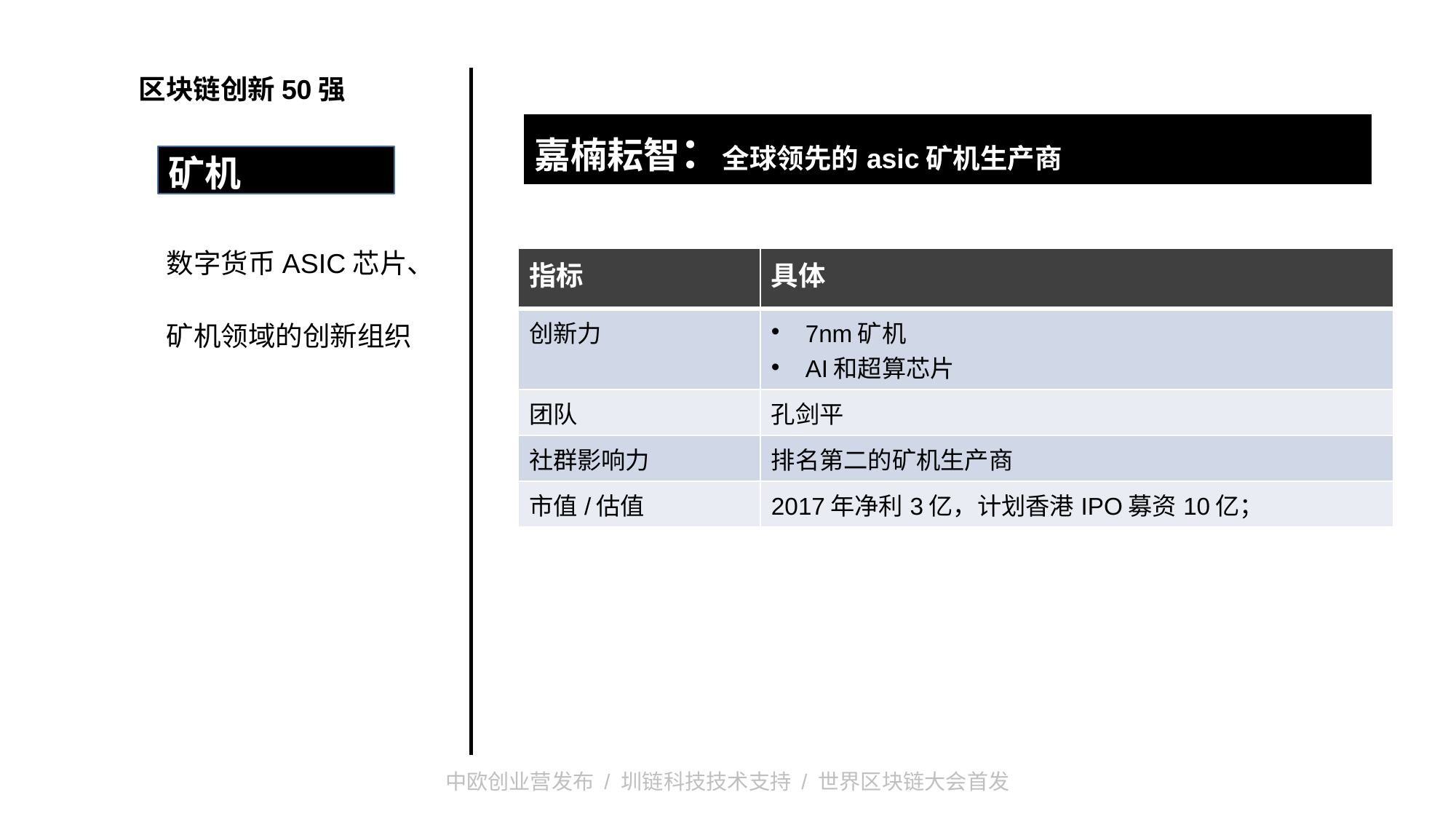

区块链创新50强
| 嘉楠耘智：全球领先的asic矿机生产商 |
| --- |
|  |
矿机
数字货币ASIC芯片、
矿机领域的创新组织
| 指标 | 具体 |
| --- | --- |
| 创新力 | 7nm矿机 AI和超算芯片 |
| 团队 | 孔剑平 |
| 社群影响力 | 排名第二的矿机生产商 |
| 市值/估值 | 2017年净利3亿，计划香港IPO募资10亿； |
中欧创业营发布 / 圳链科技技术支持 / 世界区块链大会首发